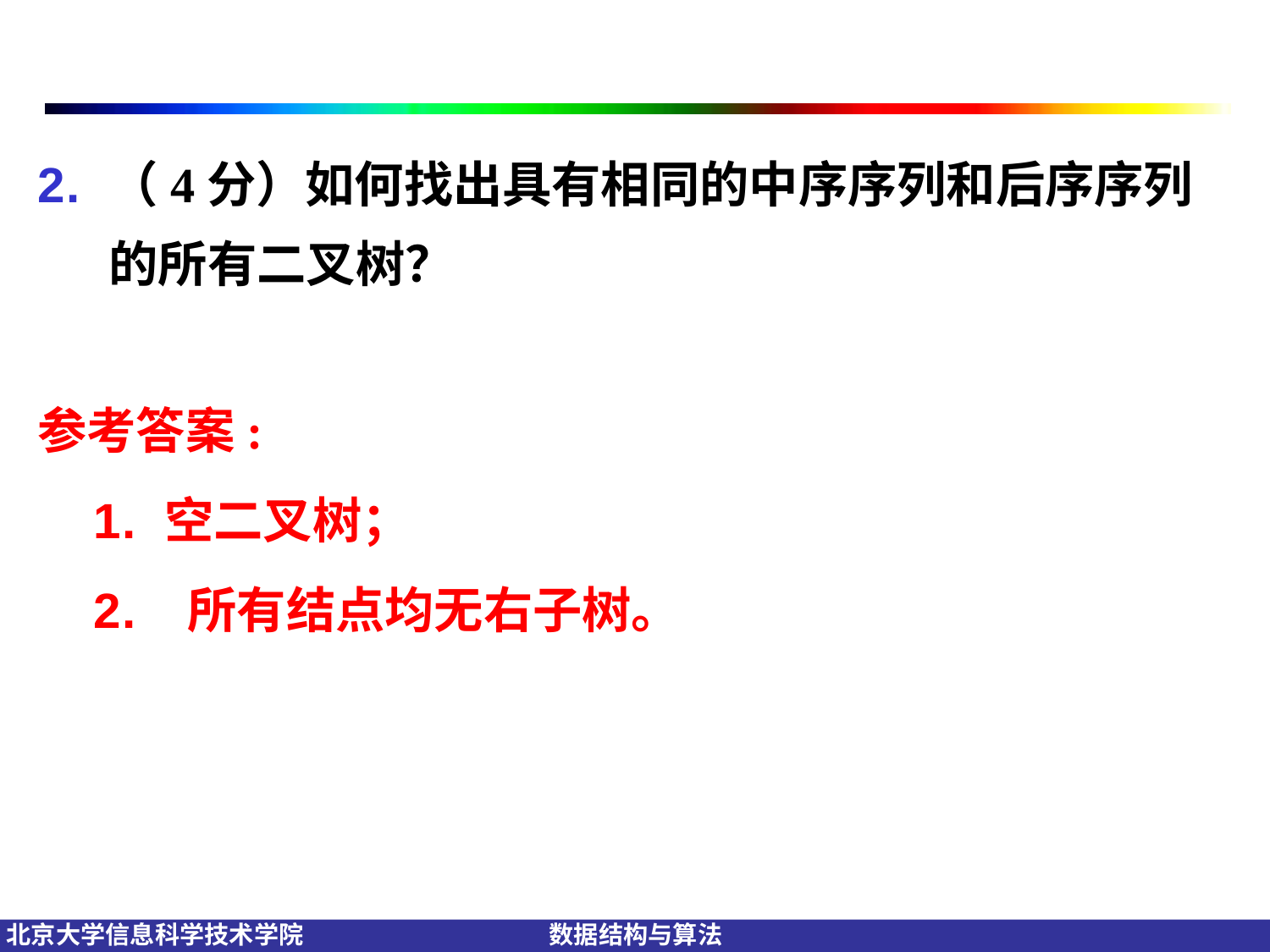

#
（4分）如何找出具有相同的中序序列和后序序列的所有二叉树？

参考答案:
空二叉树；
 所有结点均无右子树。